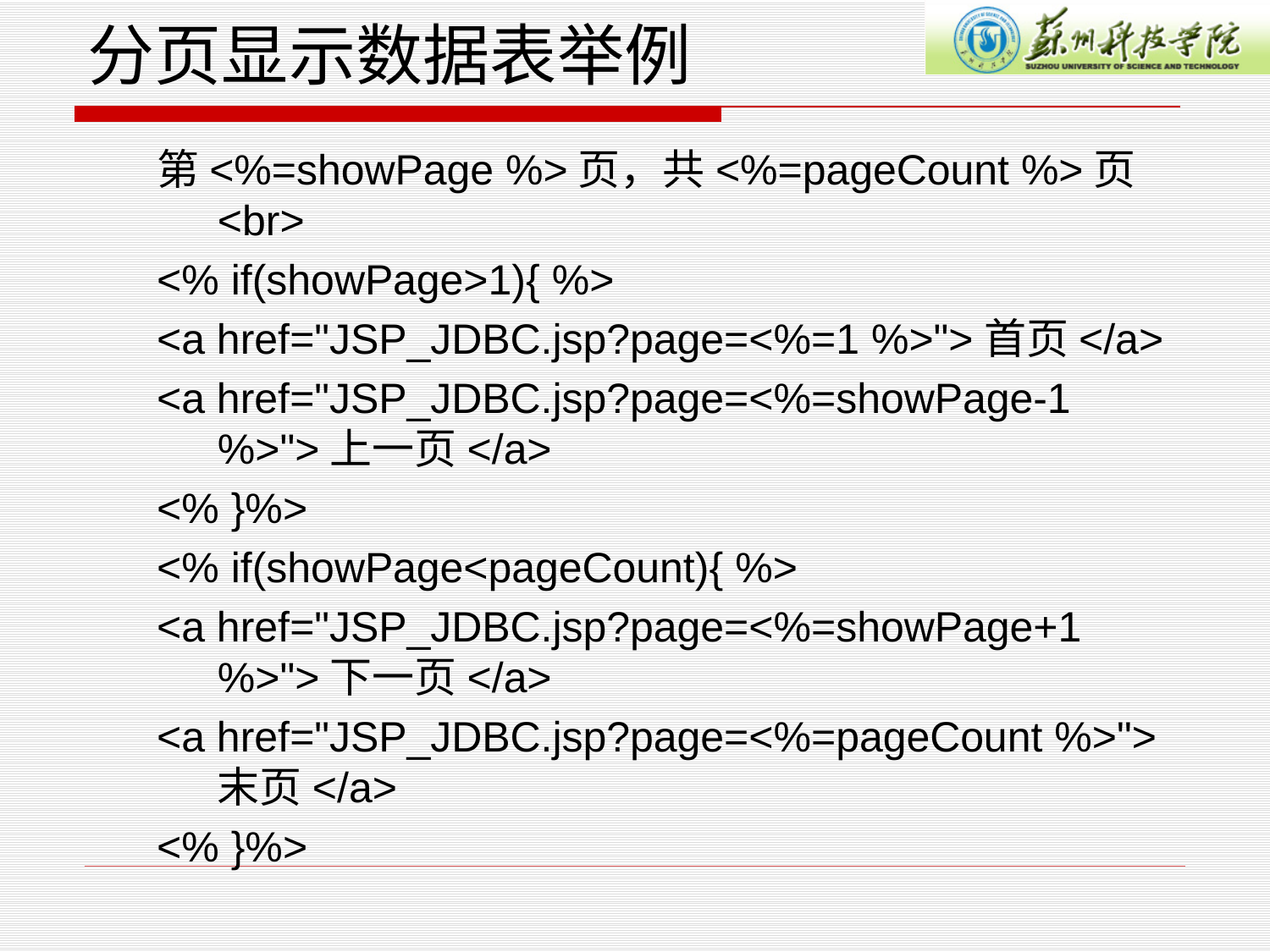

# 分页显示数据表举例
第<%=showPage %>页，共<%=pageCount %>页<br>
<% if(showPage>1){ %>
<a href="JSP_JDBC.jsp?page=<%=1 %>">首页</a>
<a href="JSP_JDBC.jsp?page=<%=showPage-1 %>">上一页</a>
<% }%>
<% if(showPage<pageCount){ %>
<a href="JSP_JDBC.jsp?page=<%=showPage+1 %>">下一页</a>
<a href="JSP_JDBC.jsp?page=<%=pageCount %>">末页</a>
<% }%>